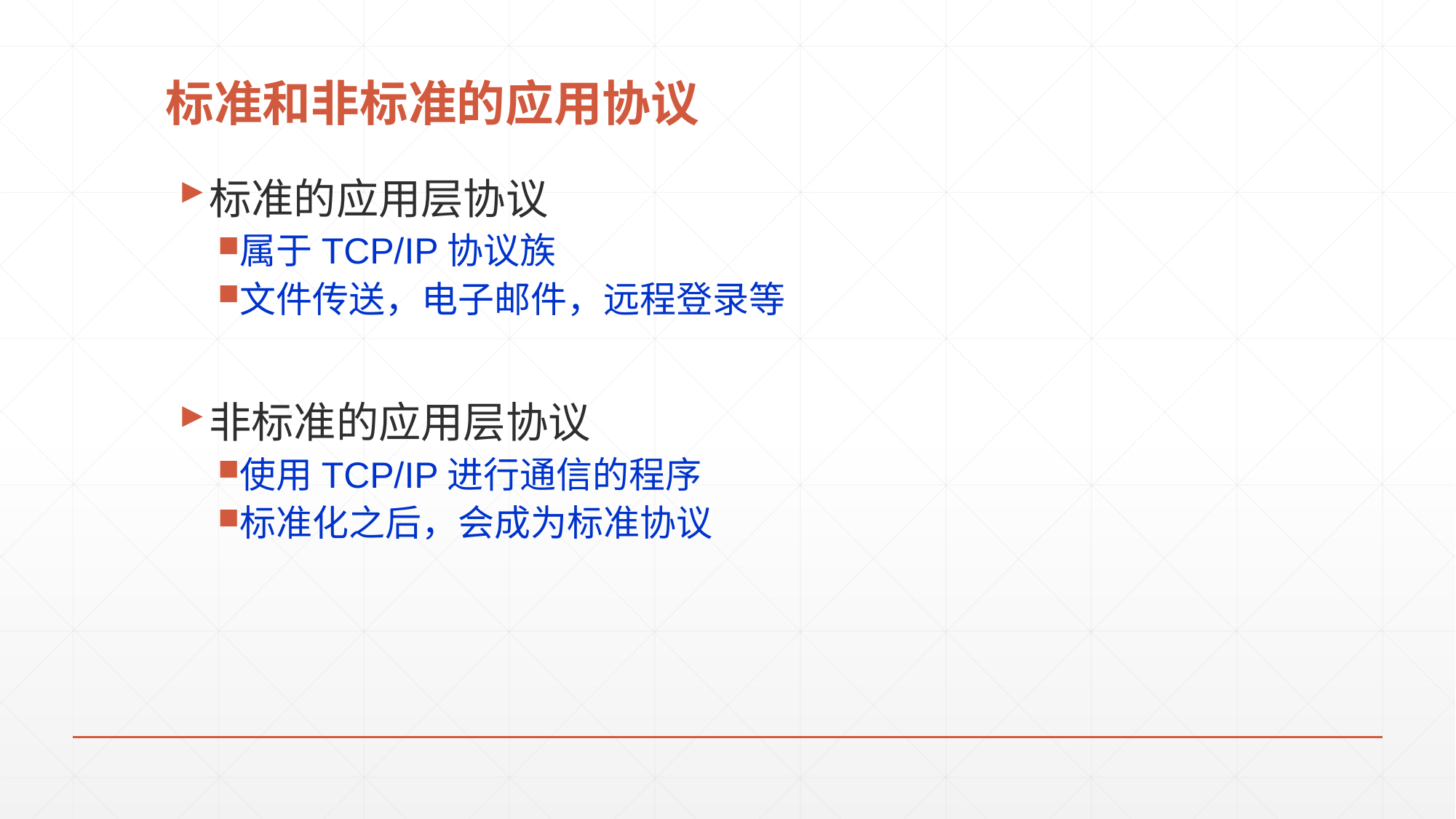

# 标准和非标准的应用协议
标准的应用层协议
属于TCP/IP协议族
文件传送，电子邮件，远程登录等

非标准的应用层协议
使用TCP/IP进行通信的程序
标准化之后，会成为标准协议